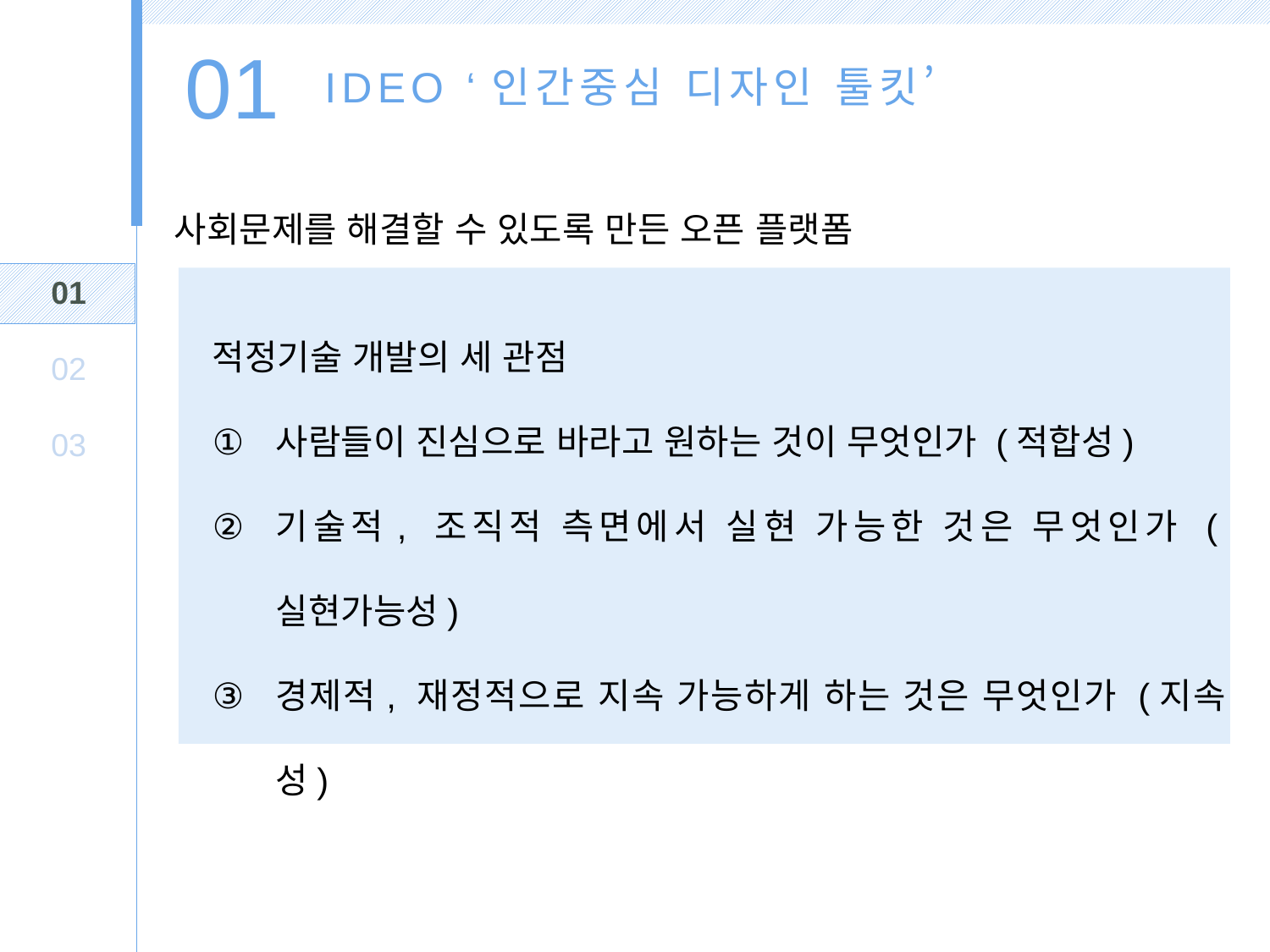

01
 IDEO ‘인간중심 디자인 툴킷’
사회문제를 해결할 수 있도록 만든 오픈 플랫폼

01

02

03

적정기술 개발의 세 관점
사람들이 진심으로 바라고 원하는 것이 무엇인가 (적합성)
기술적, 조직적 측면에서 실현 가능한 것은 무엇인가 (실현가능성)
경제적, 재정적으로 지속 가능하게 하는 것은 무엇인가 (지속성)